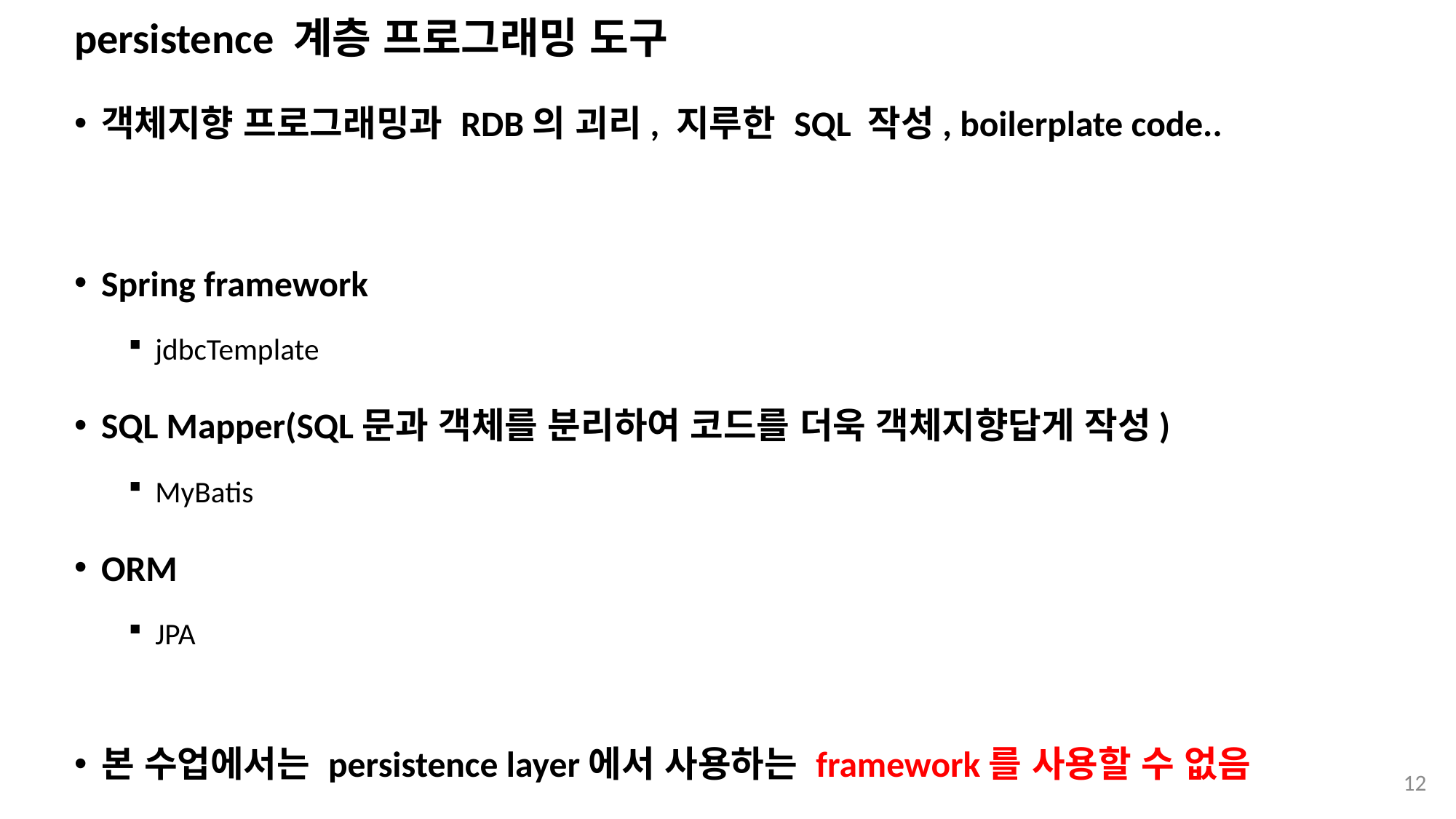

# persistence 계층 프로그래밍 도구
객체지향 프로그래밍과 RDB의 괴리, 지루한 SQL 작성, boilerplate code..

Spring framework
jdbcTemplate
SQL Mapper(SQL문과 객체를 분리하여 코드를 더욱 객체지향답게 작성)
MyBatis
ORM
JPA

본 수업에서는 persistence layer에서 사용하는 framework를 사용할 수 없음

12